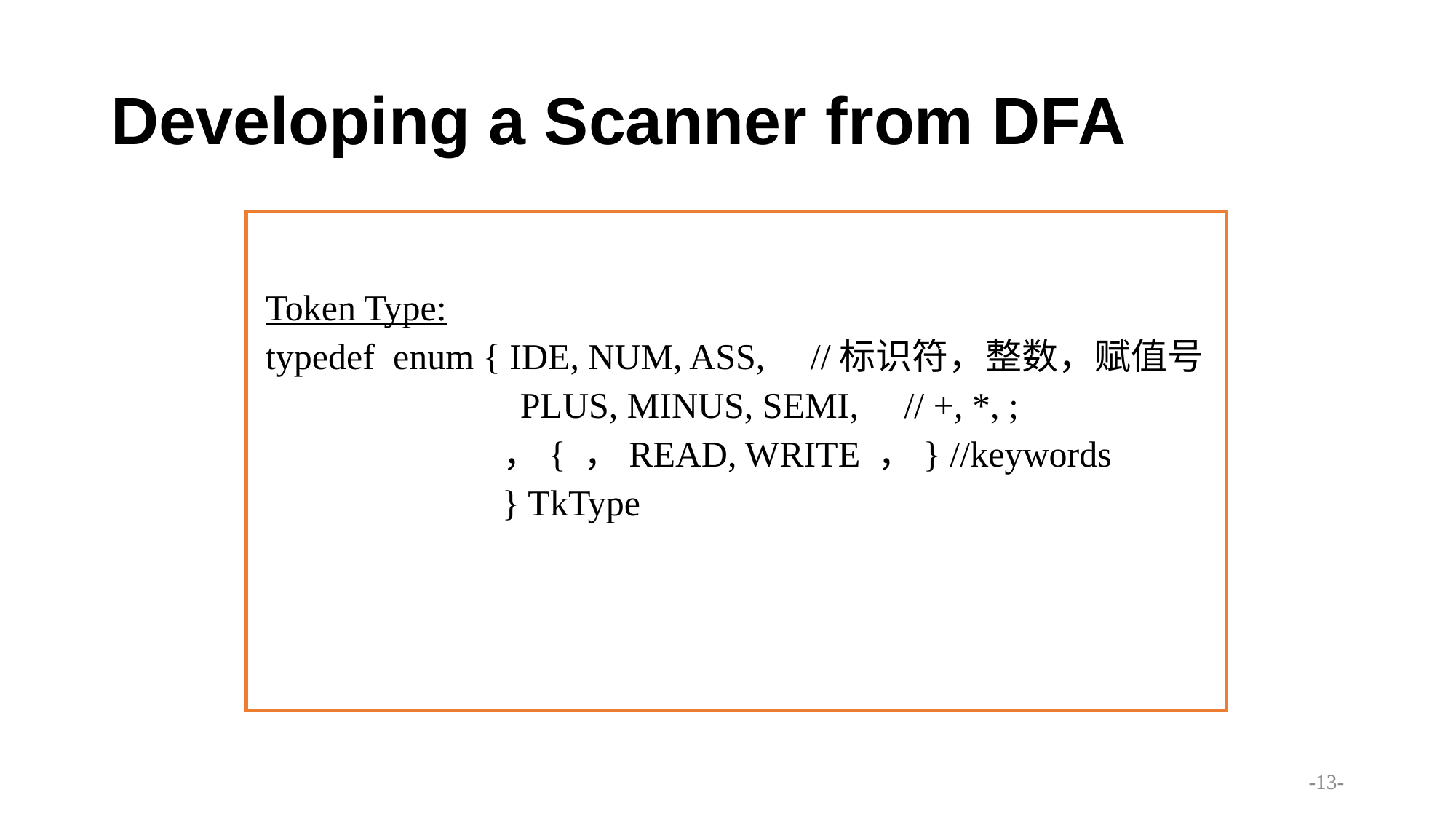

# Developing a Scanner from DFA

Token Type:
typedef  enum { IDE, NUM, ASS,     //标识符，整数，赋值号
                            PLUS, MINUS, SEMI,     // +, *, ;
                            ，{ ，READ, WRITE ，} //keywords
                          } TkType
-13-